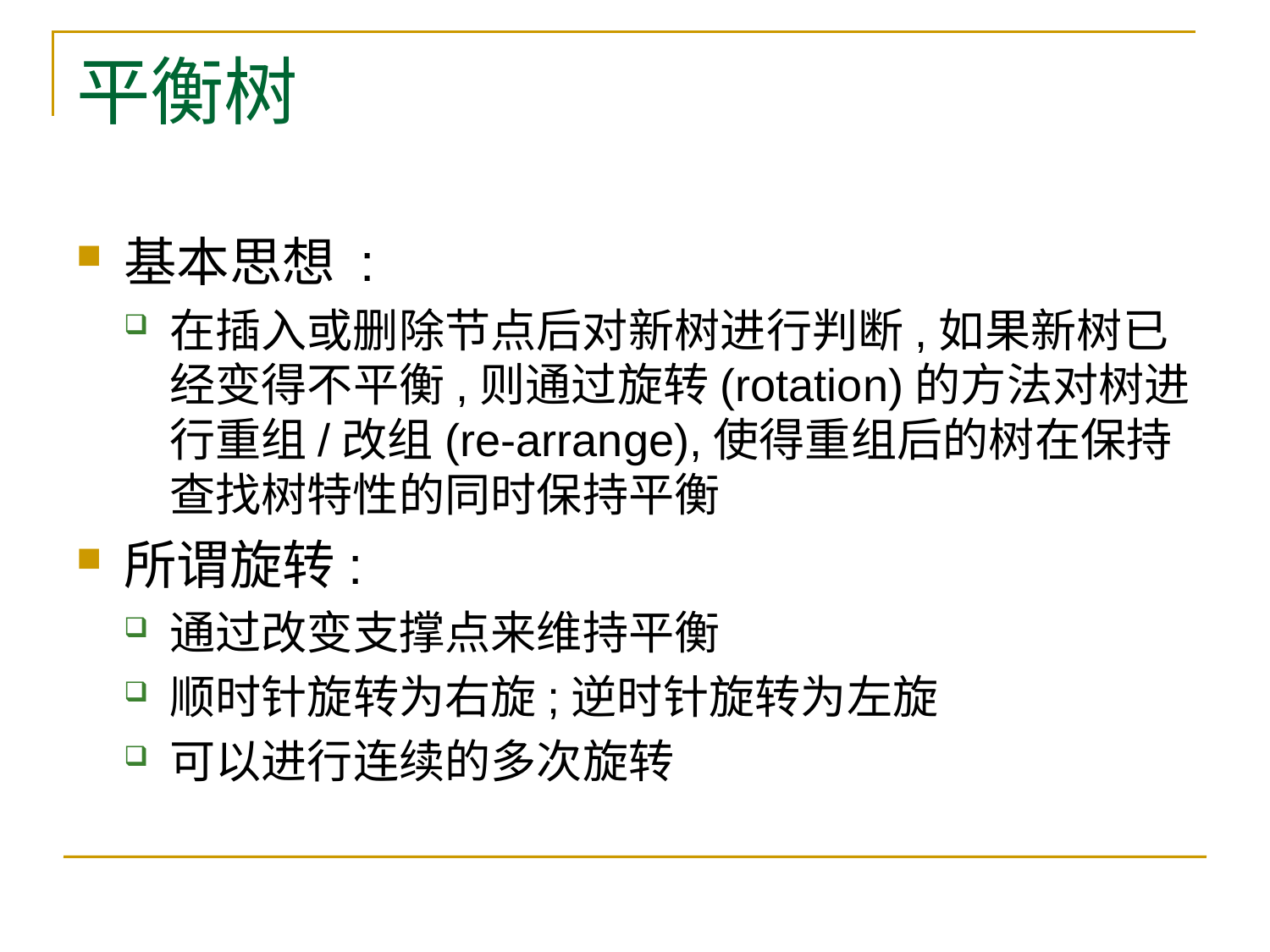

# 平衡树
基本思想 :
在插入或删除节点后对新树进行判断,如果新树已经变得不平衡,则通过旋转(rotation)的方法对树进行重组/改组(re-arrange),使得重组后的树在保持查找树特性的同时保持平衡
所谓旋转:
通过改变支撑点来维持平衡
顺时针旋转为右旋;逆时针旋转为左旋
可以进行连续的多次旋转